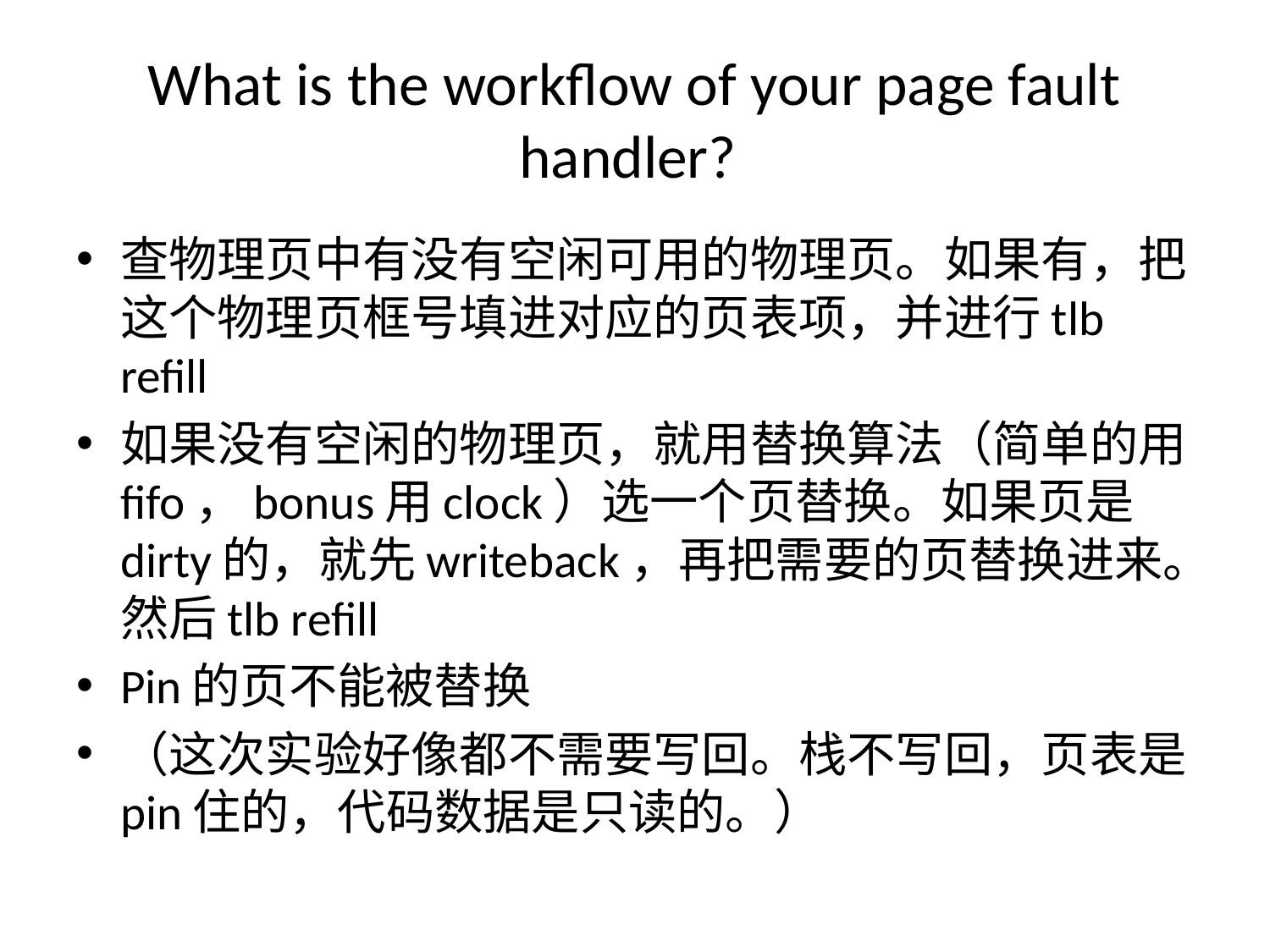

# What is the workflow of your page fault handler?
查物理页中有没有空闲可用的物理页。如果有，把这个物理页框号填进对应的页表项，并进行tlb refill
如果没有空闲的物理页，就用替换算法（简单的用fifo，bonus用clock）选一个页替换。如果页是dirty的，就先writeback，再把需要的页替换进来。然后tlb refill
Pin的页不能被替换
（这次实验好像都不需要写回。栈不写回，页表是pin住的，代码数据是只读的。）